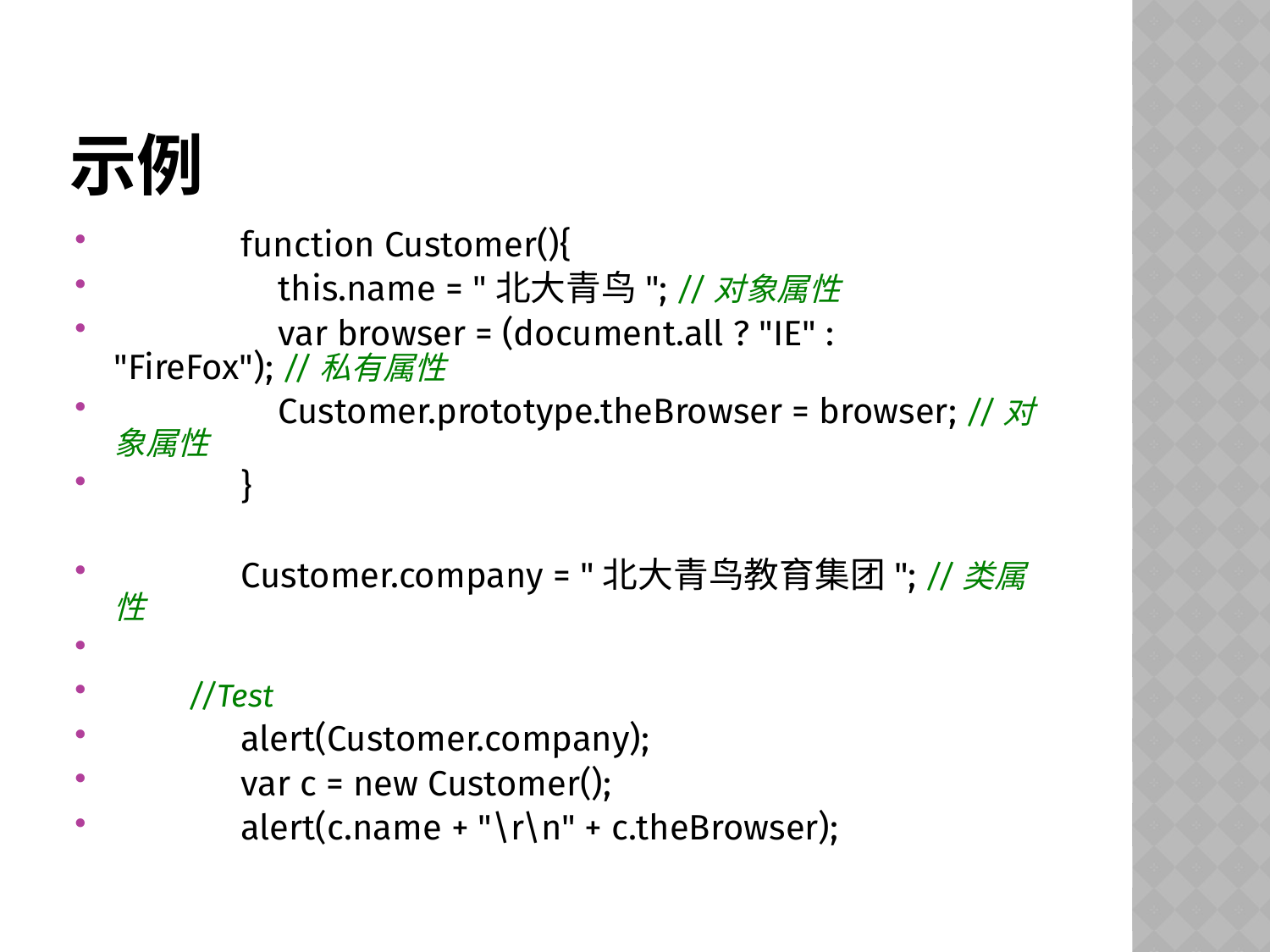

# 示例
	function Customer(){
	    this.name = "北大青鸟"; //对象属性
	    var browser = (document.all ? "IE" : "FireFox"); //私有属性
	    Customer.prototype.theBrowser = browser; //对象属性
	}

	Customer.company = "北大青鸟教育集团"; //类属性

        //Test
	alert(Customer.company);
	var c = new Customer();
	alert(c.name + "\r\n" + c.theBrowser);